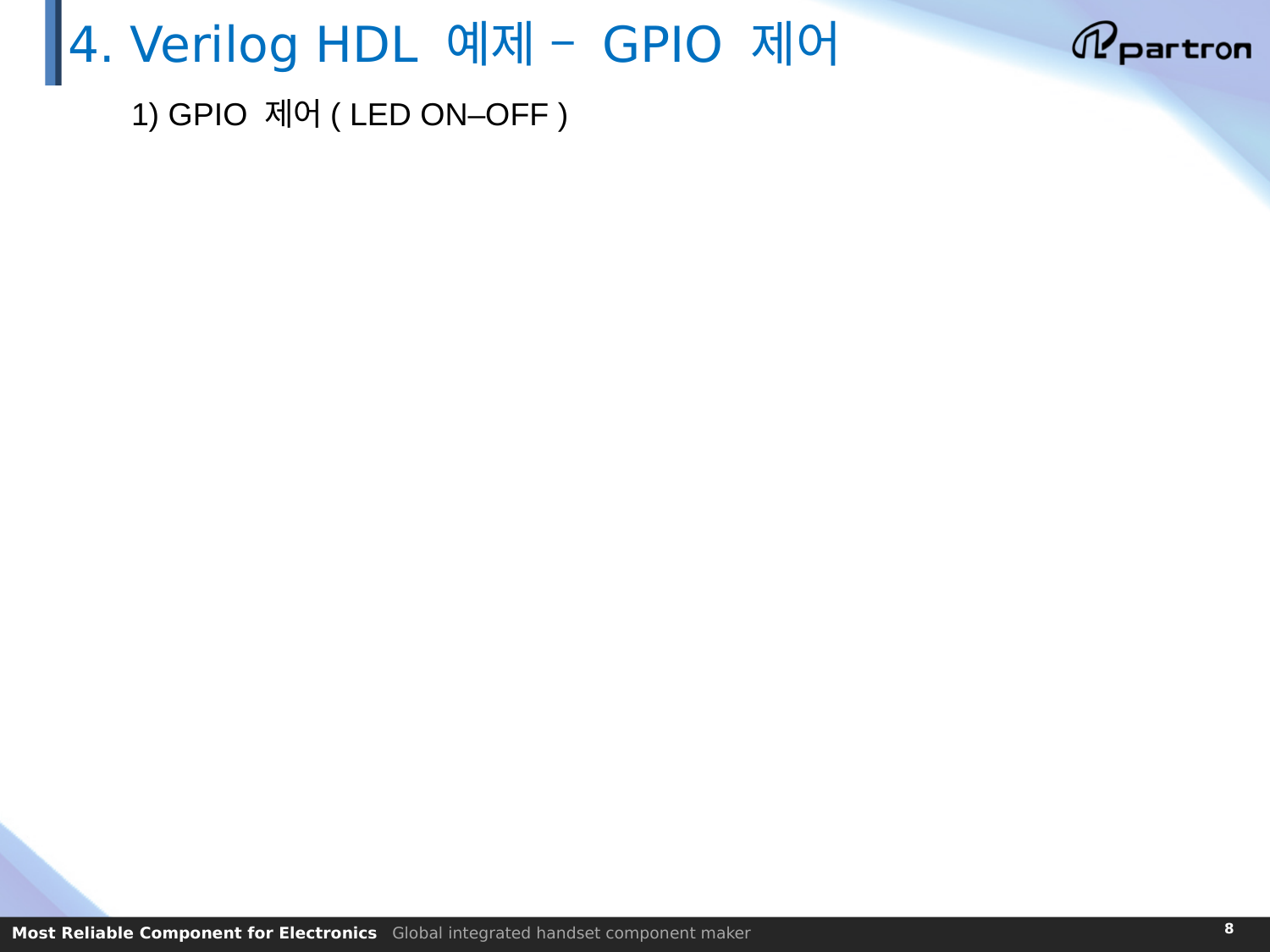

# 4. Verilog HDL 예제 – GPIO 제어
1) GPIO 제어( LED ON–OFF )
8